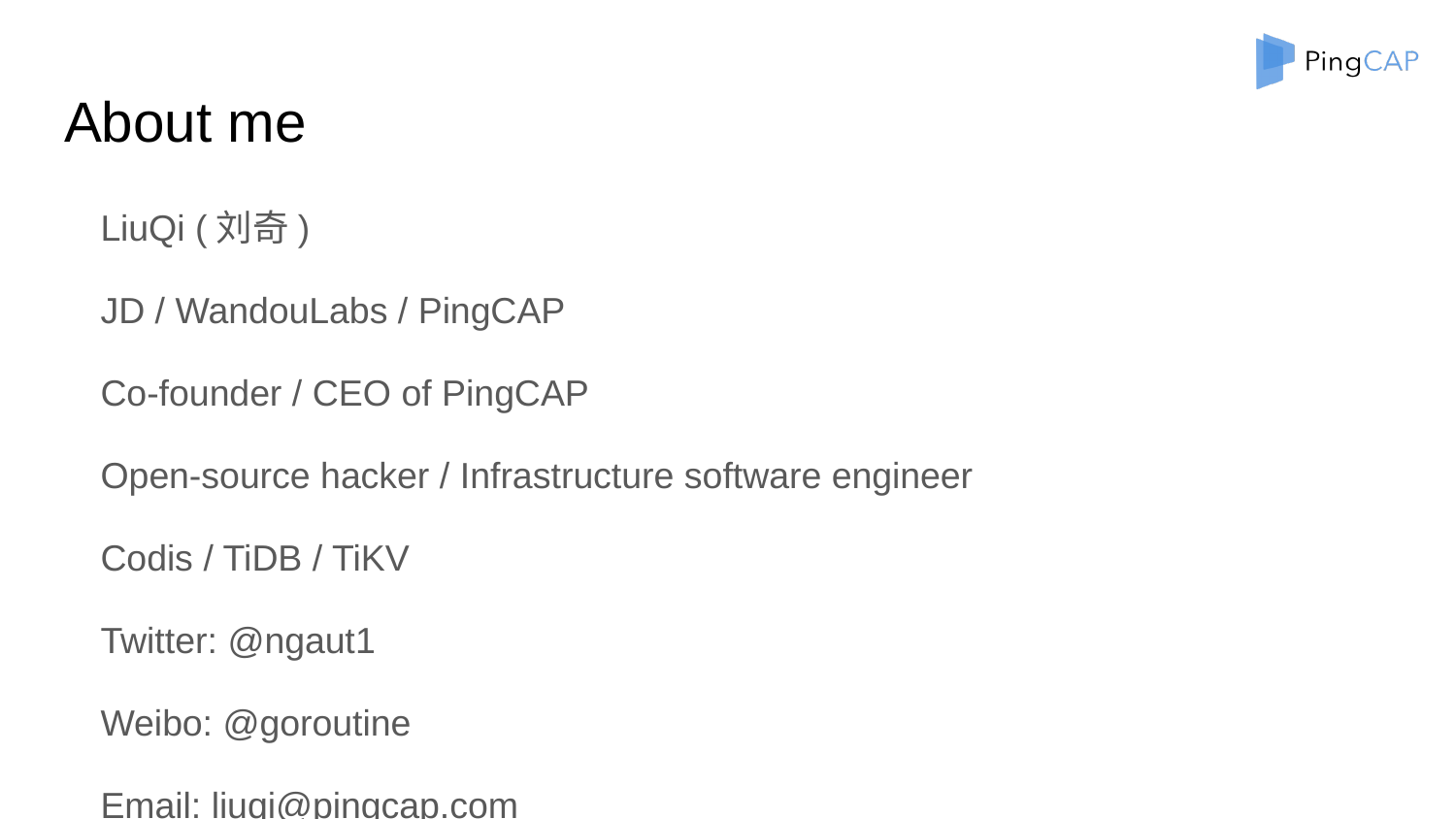

# About me
LiuQi (刘奇)
JD / WandouLabs / PingCAP
Co-founder / CEO of PingCAP
Open-source hacker / Infrastructure software engineer
Codis / TiDB / TiKV
Twitter: @ngaut1
Weibo: @goroutine
Email: liuqi@pingcap.com